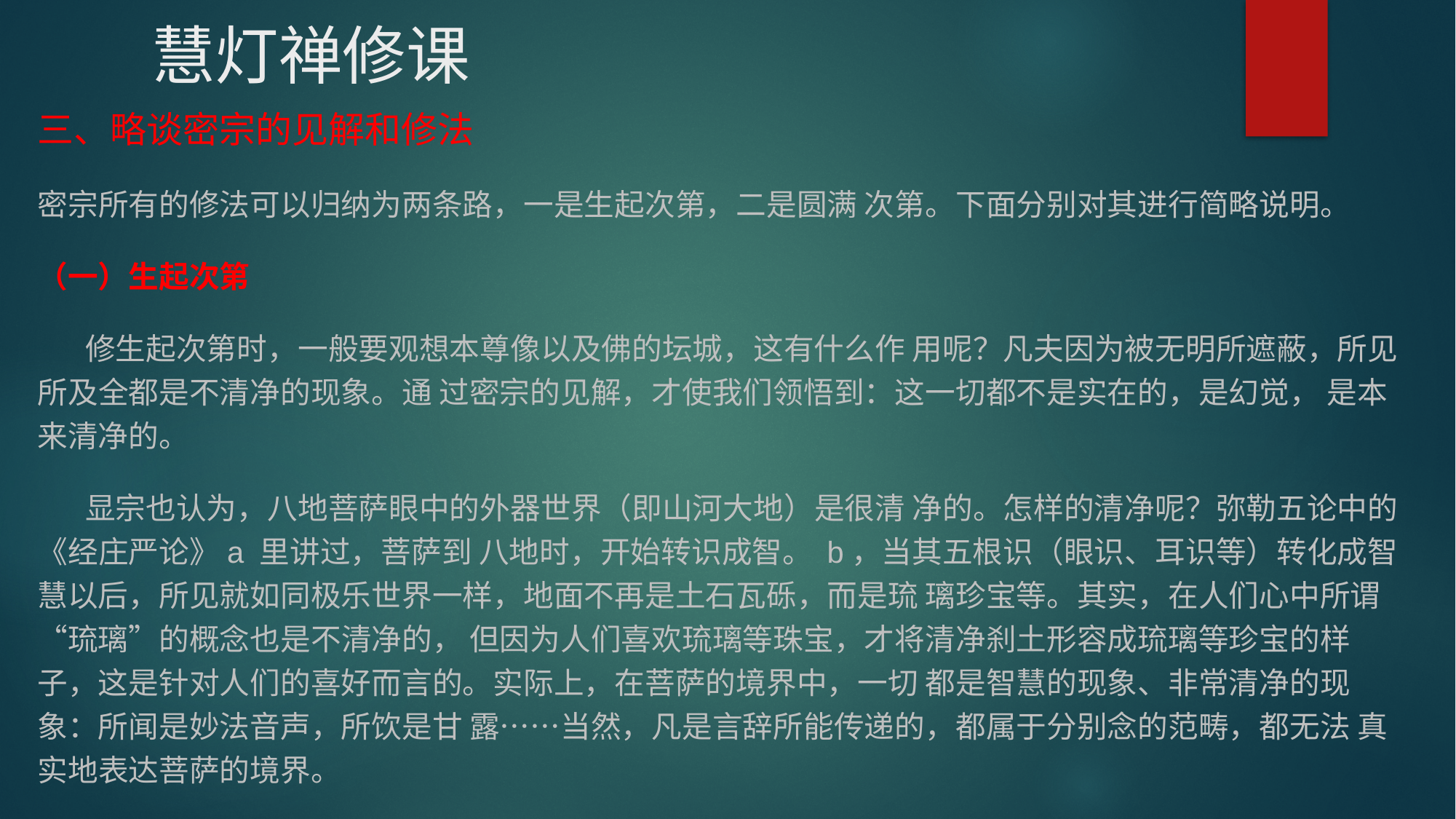

慧灯禅修课
三、略谈密宗的见解和修法
密宗所有的修法可以归纳为两条路，一是生起次第，二是圆满 次第。下面分别对其进行简略说明。
（一）生起次第
      修生起次第时，一般要观想本尊像以及佛的坛城，这有什么作 用呢？凡夫因为被无明所遮蔽，所见所及全都是不清净的现象。通 过密宗的见解，才使我们领悟到：这一切都不是实在的，是幻觉， 是本来清净的。
      显宗也认为，八地菩萨眼中的外器世界（即山河大地）是很清 净的。怎样的清净呢？弥勒五论中的《经庄严论》a 里讲过，菩萨到 八地时，开始转识成智。 b，当其五根识（眼识、耳识等）转化成智 慧以后，所见就如同极乐世界一样，地面不再是土石瓦砾，而是琉 璃珍宝等。其实，在人们心中所谓“琉璃”的概念也是不清净的， 但因为人们喜欢琉璃等珠宝，才将清净刹土形容成琉璃等珍宝的样 子，这是针对人们的喜好而言的。实际上，在菩萨的境界中，一切 都是智慧的现象、非常清净的现象：所闻是妙法音声，所饮是甘 露……当然，凡是言辞所能传递的，都属于分别念的范畴，都无法 真实地表达菩萨的境界。